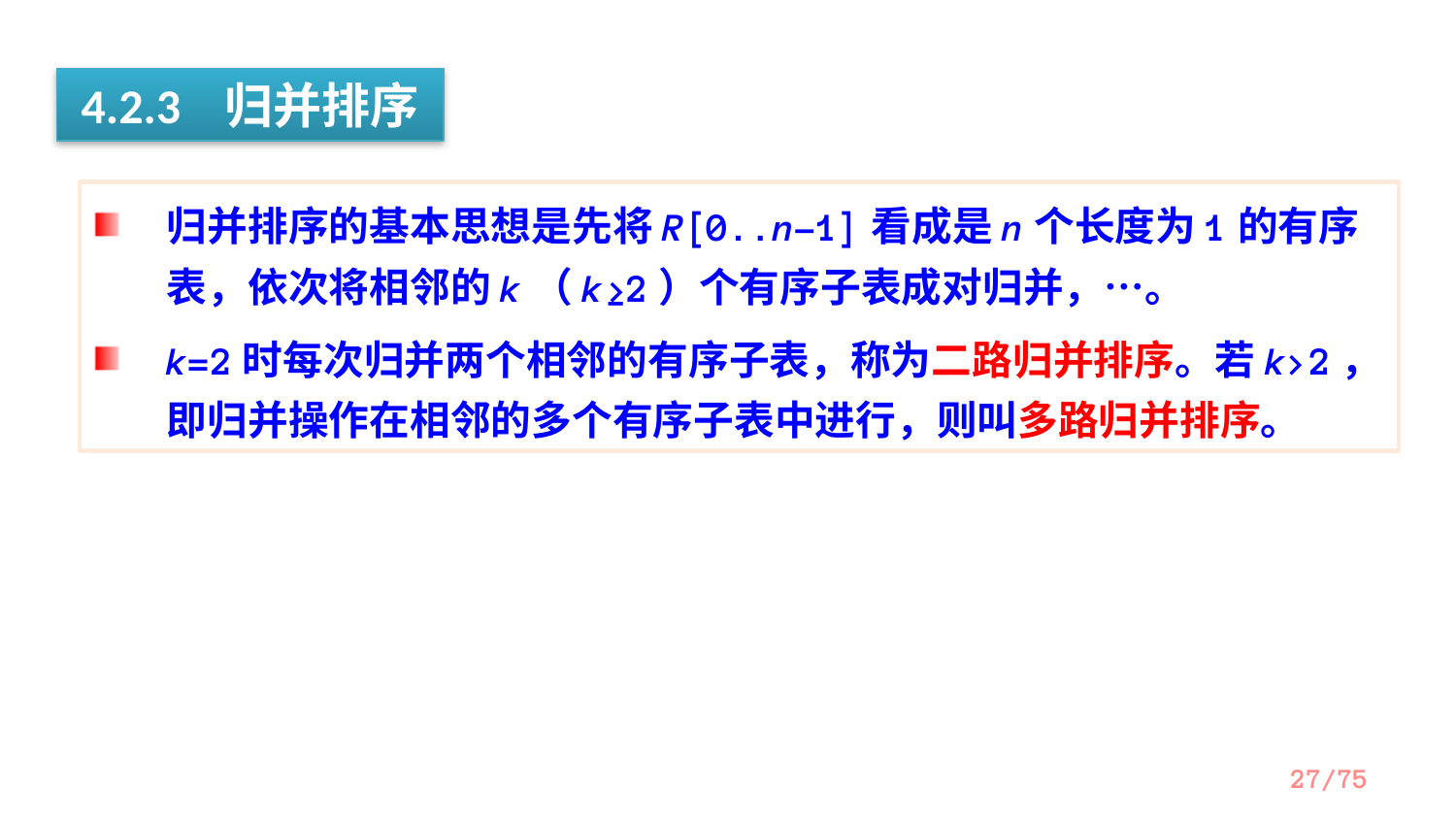

4.2.3   归并排序
归并排序的基本思想是先将R[0..n-1]看成是n个长度为1的有序表，依次将相邻的k（k≥2）个有序子表成对归并，…。
k=2时每次归并两个相邻的有序子表，称为二路归并排序。若k>2，即归并操作在相邻的多个有序子表中进行，则叫多路归并排序。
27/75